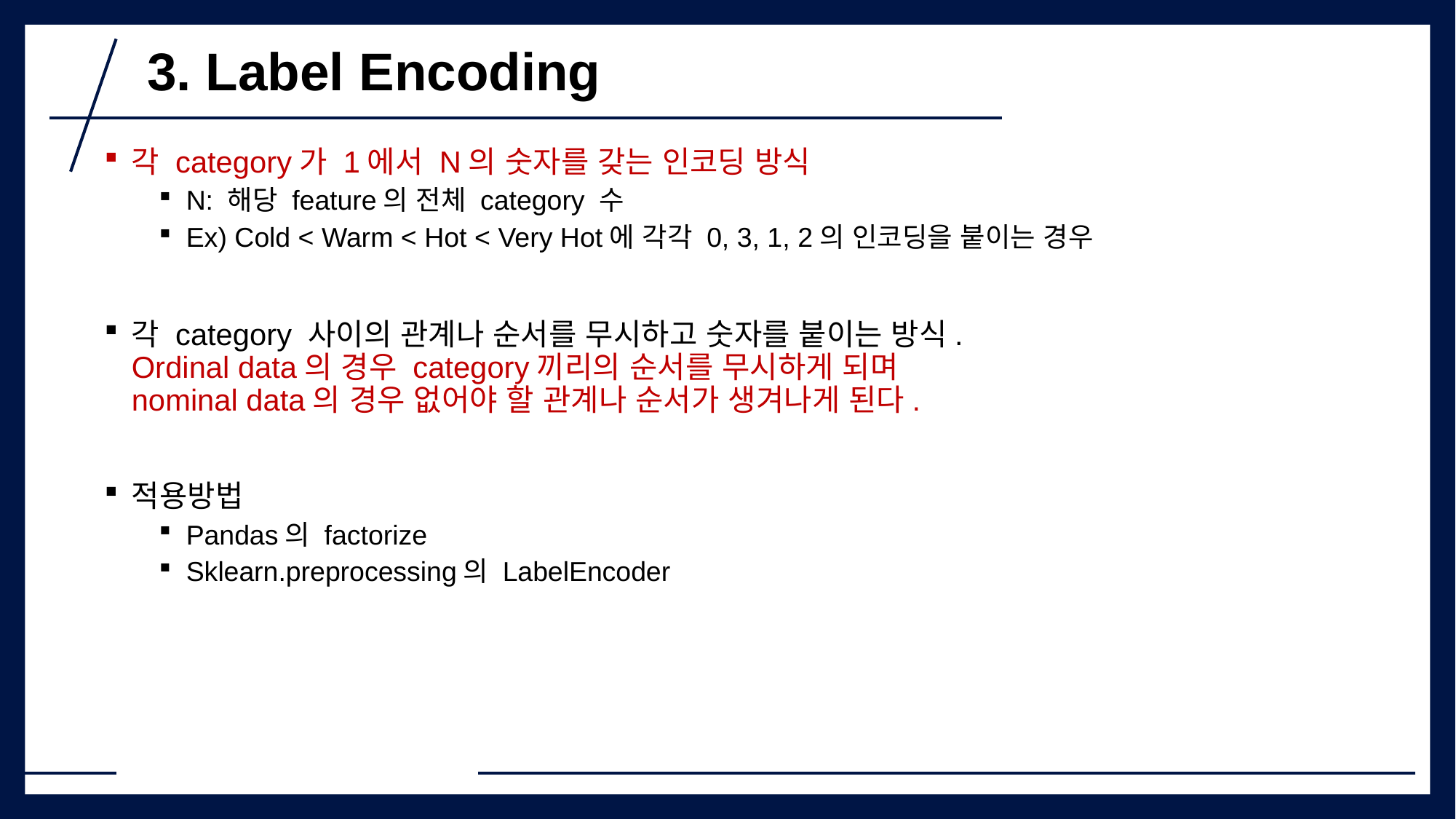

# 3. Label Encoding
각 category가 1에서 N의 숫자를 갖는 인코딩 방식
N: 해당 feature의 전체 category 수
Ex) Cold < Warm < Hot < Very Hot에 각각 0, 3, 1, 2의 인코딩을 붙이는 경우

각 category 사이의 관계나 순서를 무시하고 숫자를 붙이는 방식.
Ordinal data의 경우 category끼리의 순서를 무시하게 되며
nominal data의 경우 없어야 할 관계나 순서가 생겨나게 된다.

적용방법
Pandas의 factorize
Sklearn.preprocessing의 LabelEncoder